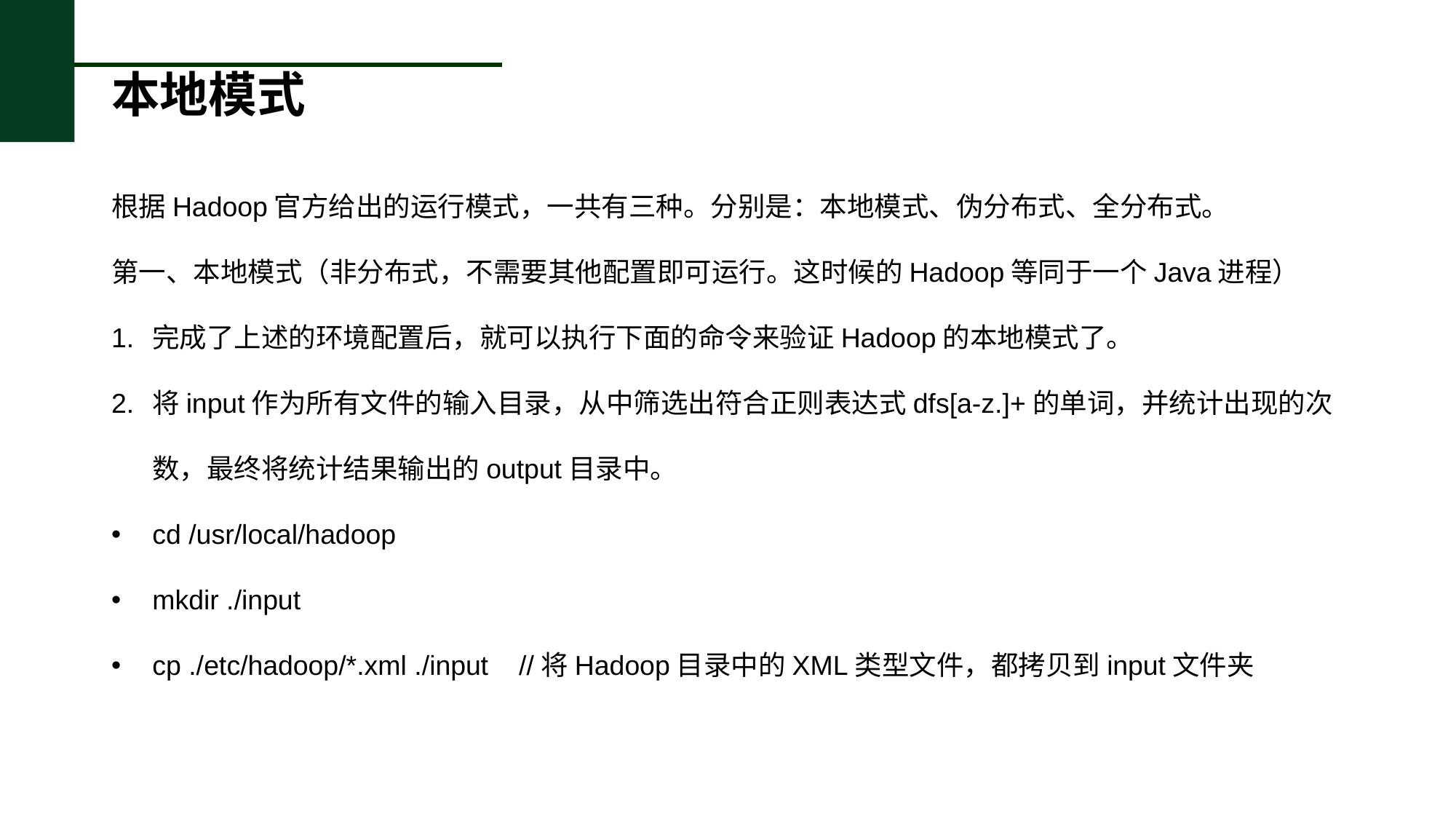

# 本地模式
根据Hadoop官方给出的运行模式，一共有三种。分别是：本地模式、伪分布式、全分布式。
第一、本地模式（非分布式，不需要其他配置即可运行。这时候的Hadoop等同于一个Java进程）
完成了上述的环境配置后，就可以执行下面的命令来验证Hadoop的本地模式了。
将input作为所有文件的输入目录，从中筛选出符合正则表达式dfs[a-z.]+的单词，并统计出现的次数，最终将统计结果输出的output目录中。
cd /usr/local/hadoop
mkdir ./input
cp ./etc/hadoop/*.xml ./input    //将Hadoop目录中的XML类型文件，都拷贝到input文件夹